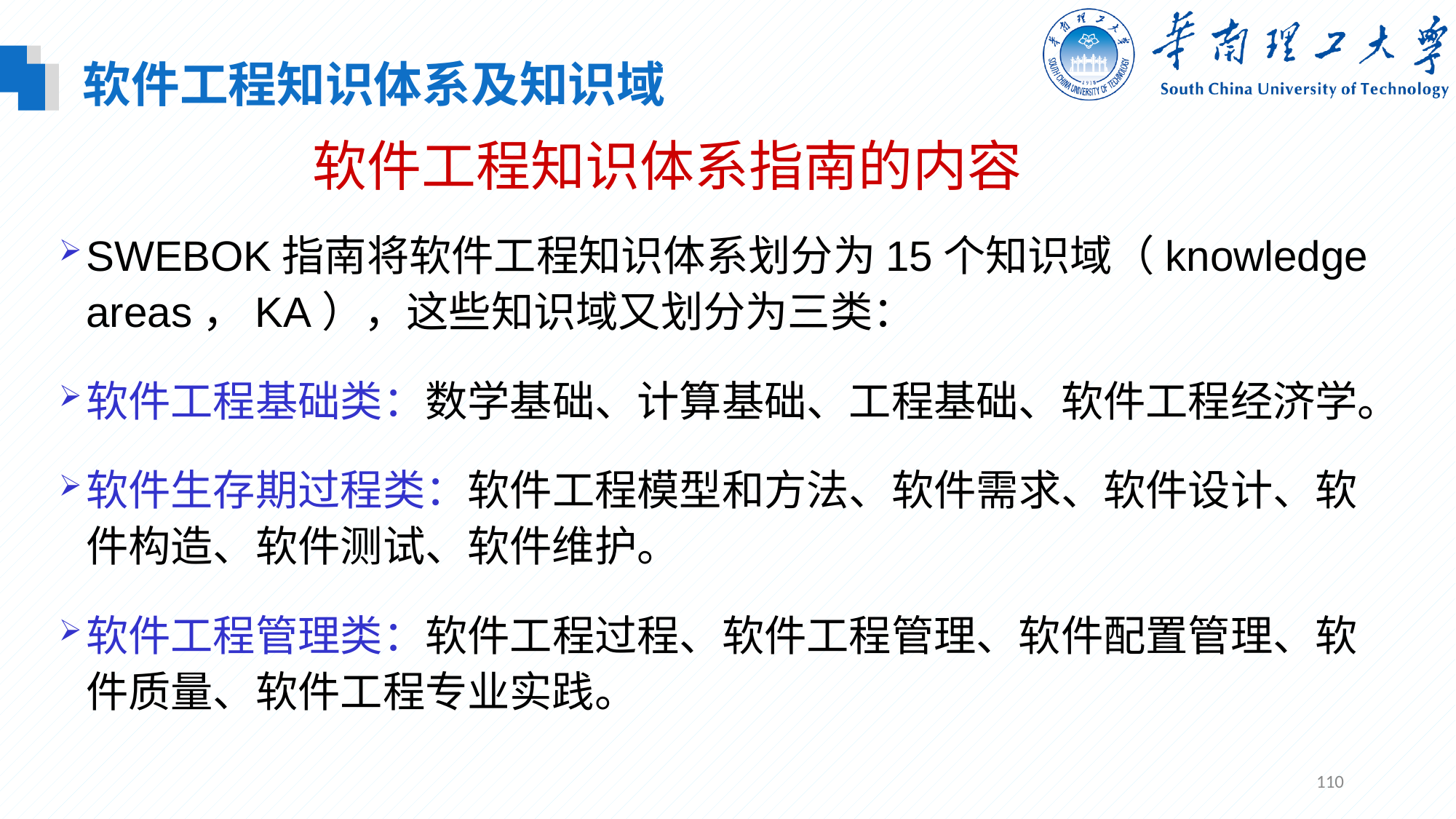

软件工程知识体系及知识域
# 软件工程知识体系指南的内容
SWEBOK指南将软件工程知识体系划分为15个知识域（knowledge areas，KA），这些知识域又划分为三类：
软件工程基础类：数学基础、计算基础、工程基础、软件工程经济学。
软件生存期过程类：软件工程模型和方法、软件需求、软件设计、软件构造、软件测试、软件维护。
软件工程管理类：软件工程过程、软件工程管理、软件配置管理、软件质量、软件工程专业实践。

110